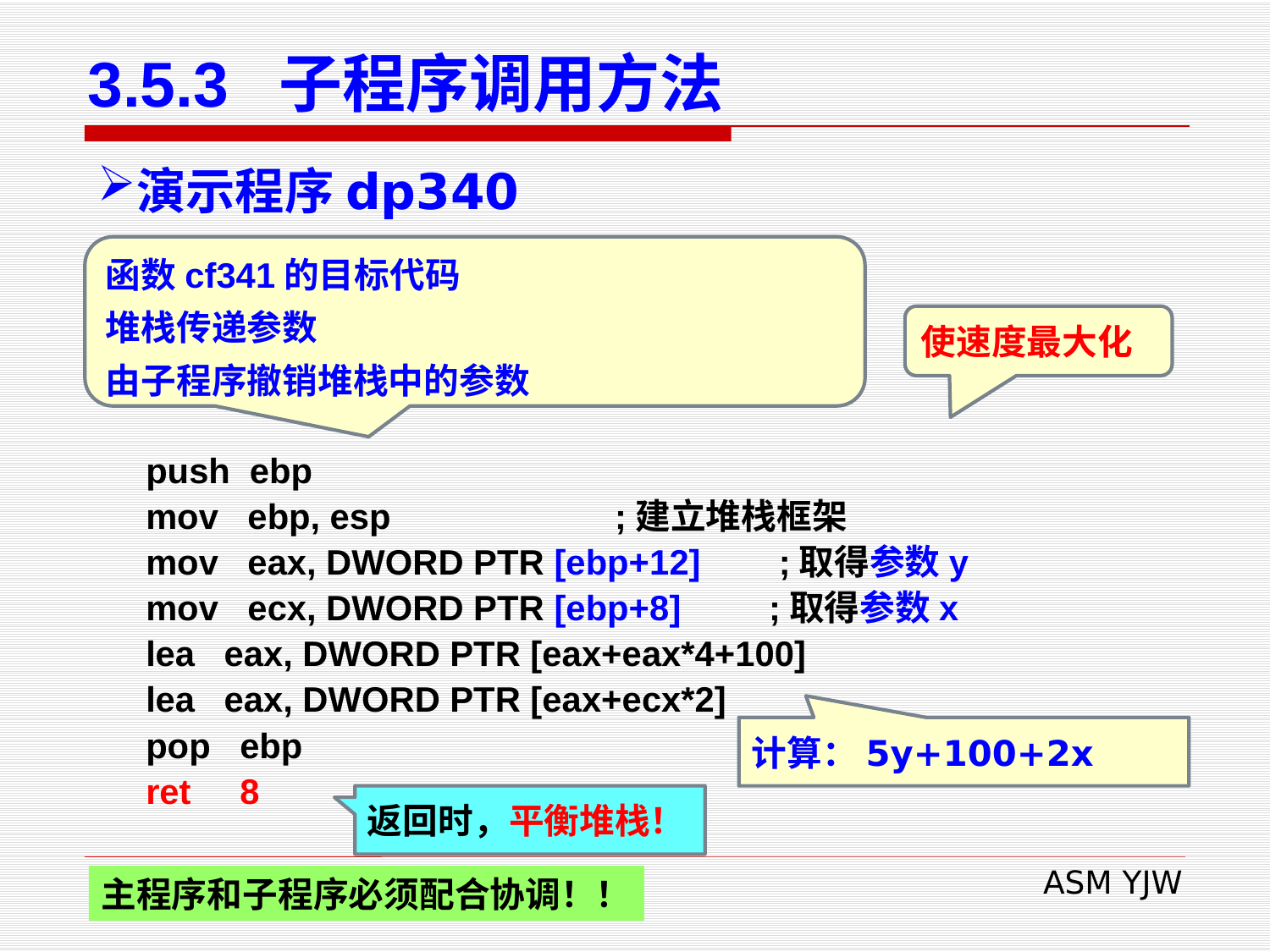

# 3.5.3  子程序调用方法
演示程序dp340
函数cf341的目标代码
堆栈传递参数
由子程序撤销堆栈中的参数
使速度最大化
    push  ebp
    mov   ebp, esp                       ;建立堆栈框架
    mov   eax, DWORD PTR [ebp+12]        ;取得参数y
    mov   ecx, DWORD PTR [ebp+8]         ;取得参数x
    lea   eax, DWORD PTR [eax+eax*4+100]
    lea   eax, DWORD PTR [eax+ecx*2]
    pop   ebp
    ret     8
计算：5y+100+2x
返回时，平衡堆栈！
主程序和子程序必须配合协调！！